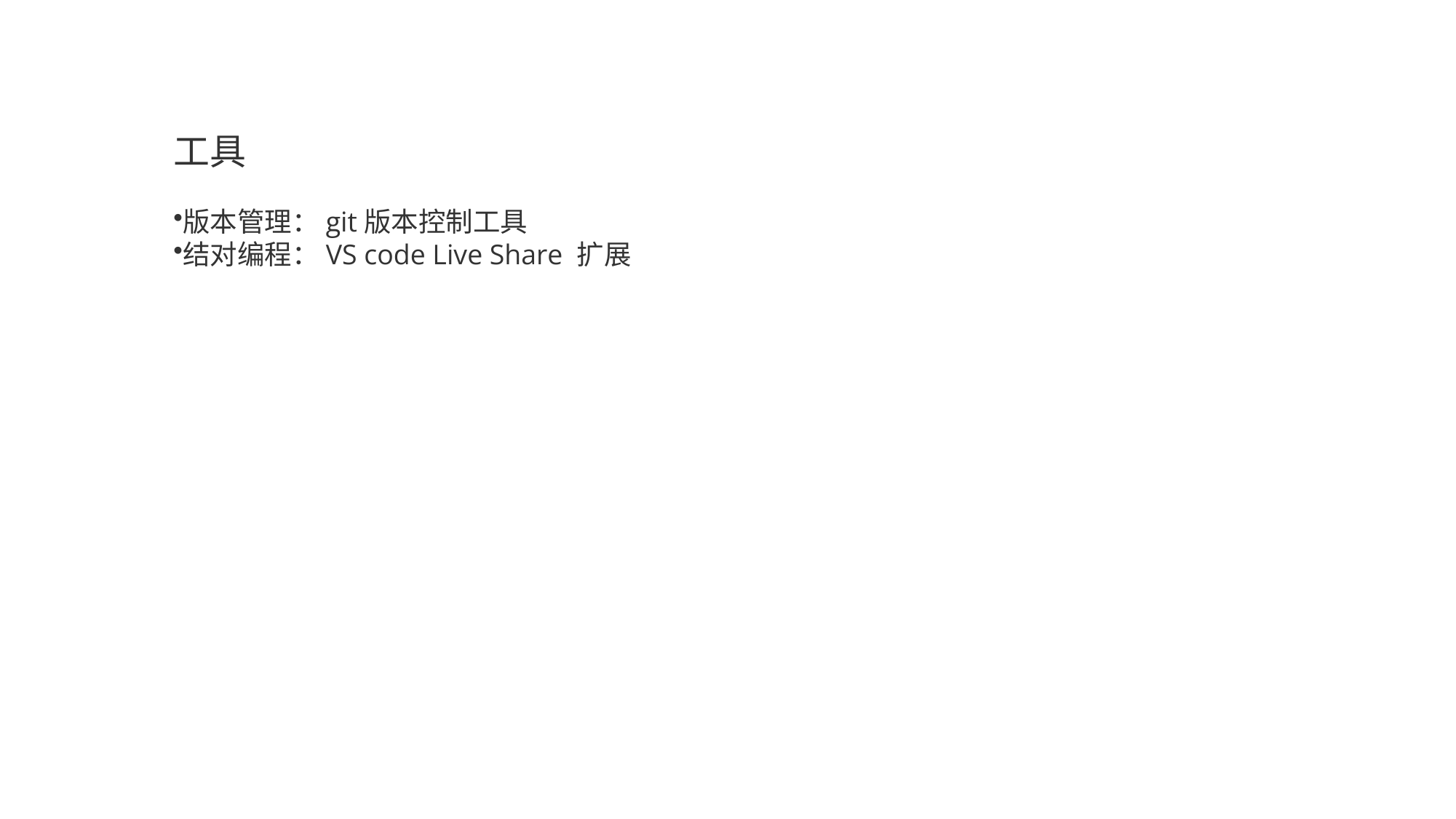

工具

版本管理：git版本控制工具
结对编程：VS code Live Share 扩展